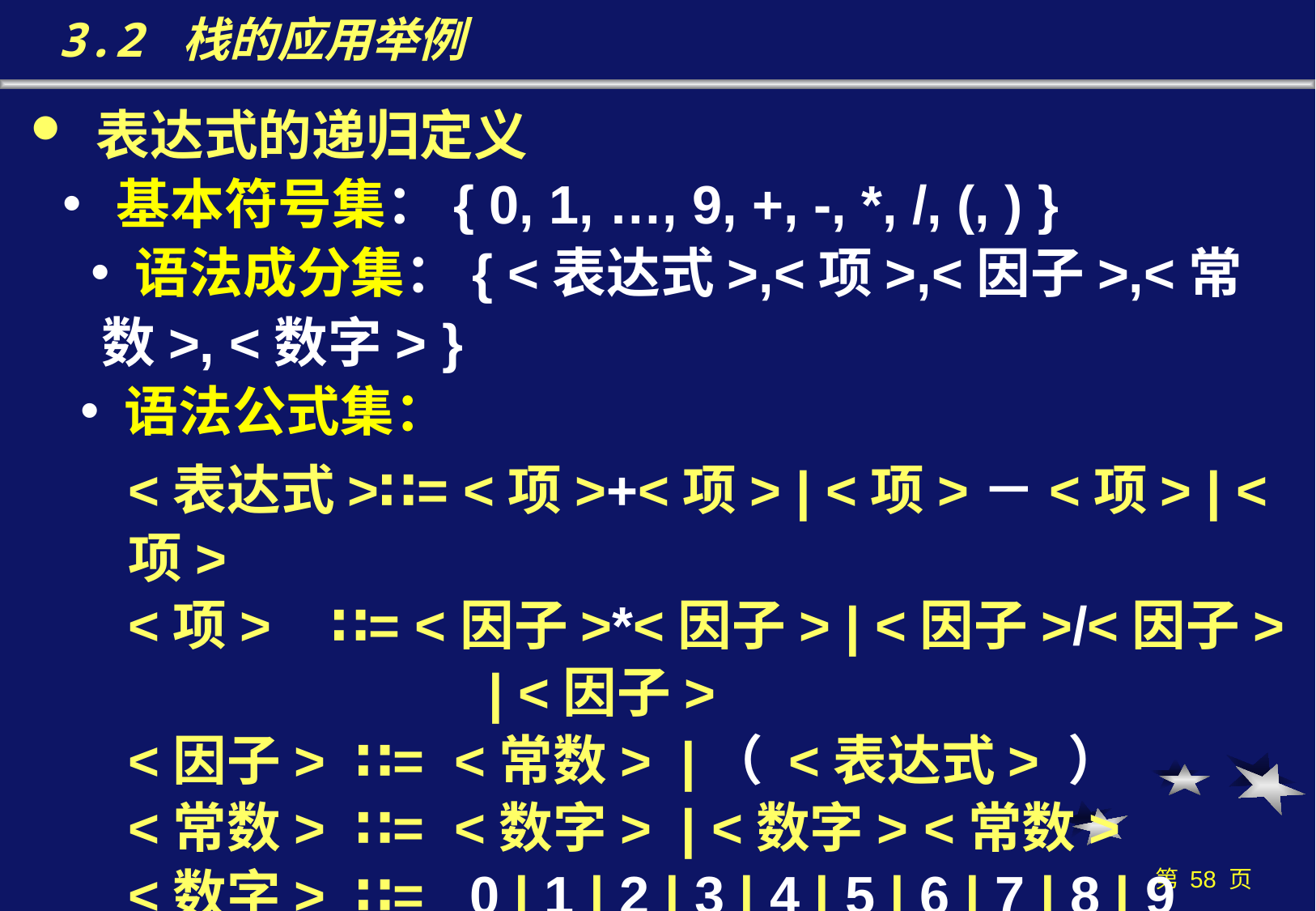

3.2 栈的应用举例
 表达式的递归定义
 基本符号集：{ 0, 1, …, 9, +, -, *, /, (, ) }
 语法成分集：{ <表达式>,<项>,<因子>,<常数>, <数字> }
 语法公式集：
<表达式>∷= <项>+<项> | <项>－<项> | <项>
<项>    ∷= <因子>*<因子> | <因子>/<因子>  | <因子>
<因子>  ∷=  <常数>  |（ <表达式> ）
<常数>  ∷=  <数字>  | <数字> <常数>
<数字>  ∷=   0 | 1 | 2 | 3 | 4 | 5 | 6 | 7 | 8 | 9